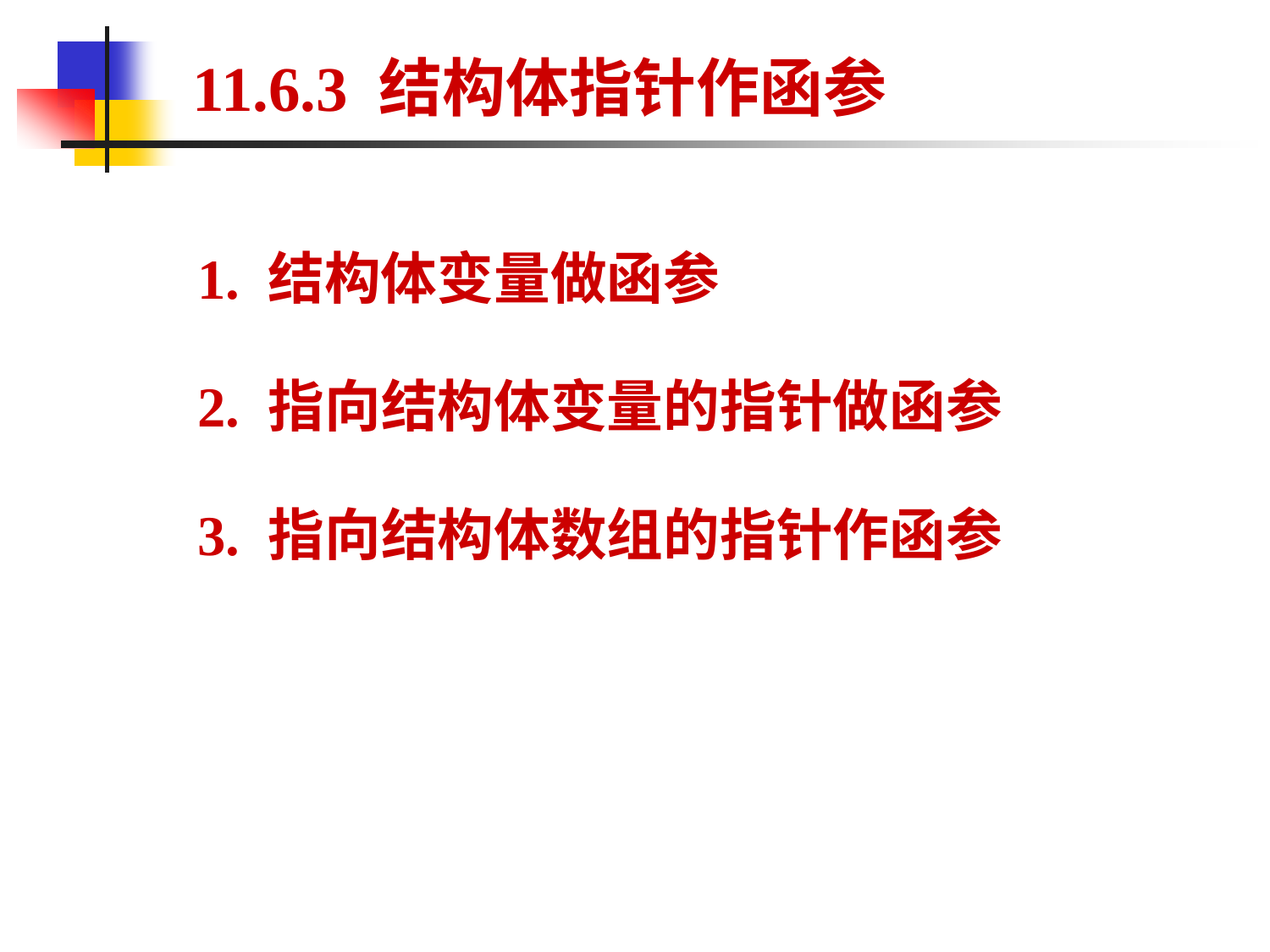

# 11.6.3 结构体指针作函参
1. 结构体变量做函参

2. 指向结构体变量的指针做函参

3. 指向结构体数组的指针作函参